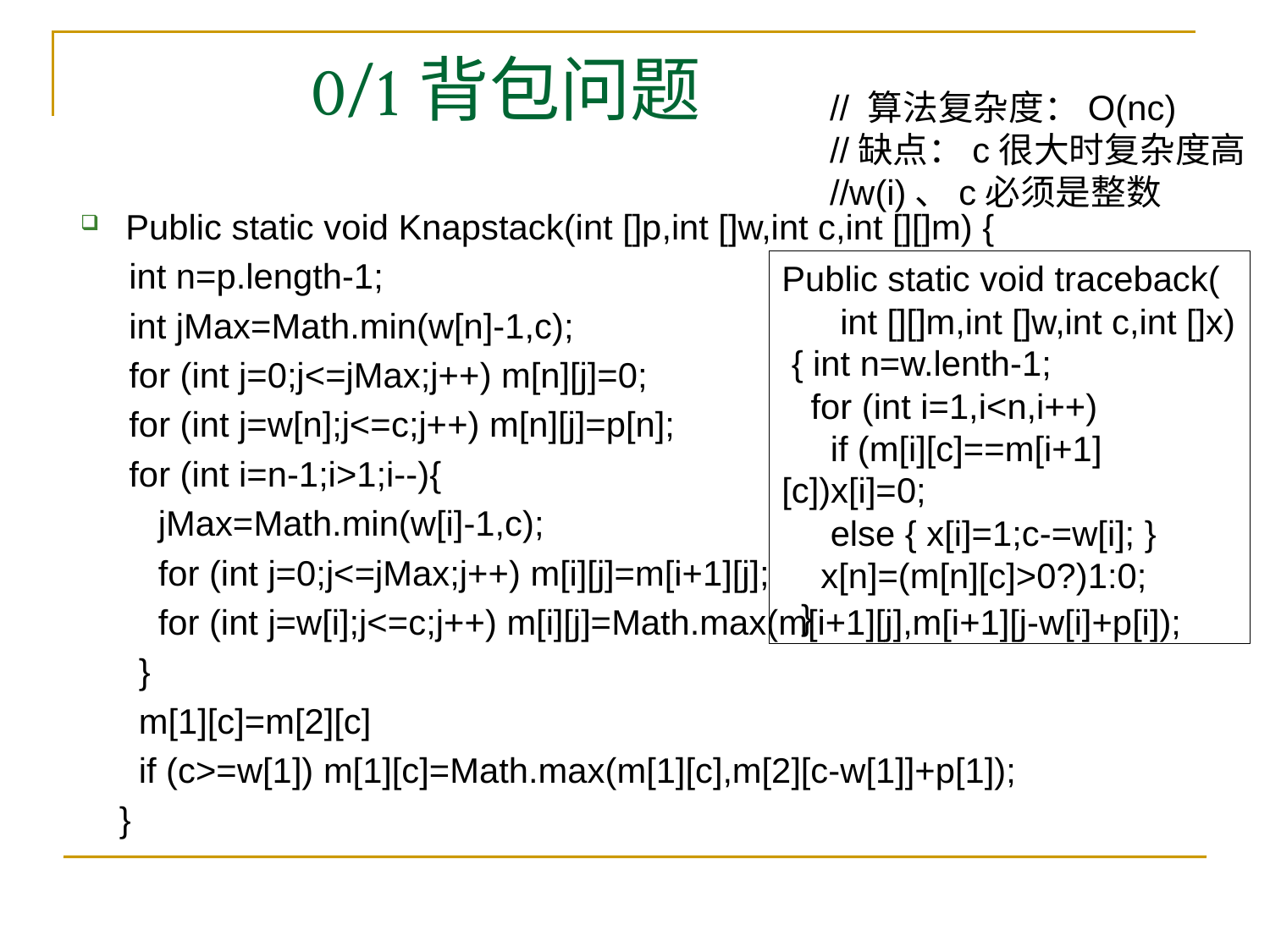

# 0/1背包问题
// 算法复杂度：O(nc)
//缺点：c很大时复杂度高
//w(i)、c必须是整数
Public static void Knapstack(int []p,int []w,int c,int [][]m) {
     int n=p.length-1;
     int jMax=Math.min(w[n]-1,c);
     for (int j=0;j<=jMax;j++) m[n][j]=0;
     for (int j=w[n];j<=c;j++) m[n][j]=p[n];
     for (int i=n-1;i>1;i--){
        jMax=Math.min(w[i]-1,c);
        for (int j=0;j<=jMax;j++) m[i][j]=m[i+1][j];
        for (int j=w[i];j<=c;j++) m[i][j]=Math.max(m[i+1][j],m[i+1][j-w[i]+p[i]);
      }
      m[1][c]=m[2][c]
      if (c>=w[1]) m[1][c]=Math.max(m[1][c],m[2][c-w[1]]+p[1]);
    }
Public static void traceback(
      int [][]m,int []w,int c,int []x)
 { int n=w.lenth-1;
   for (int i=1,i<n,i++)
     if (m[i][c]==m[i+1][c])x[i]=0;
     else { x[i]=1;c-=w[i]; }
    x[n]=(m[n][c]>0?)1:0;
  }